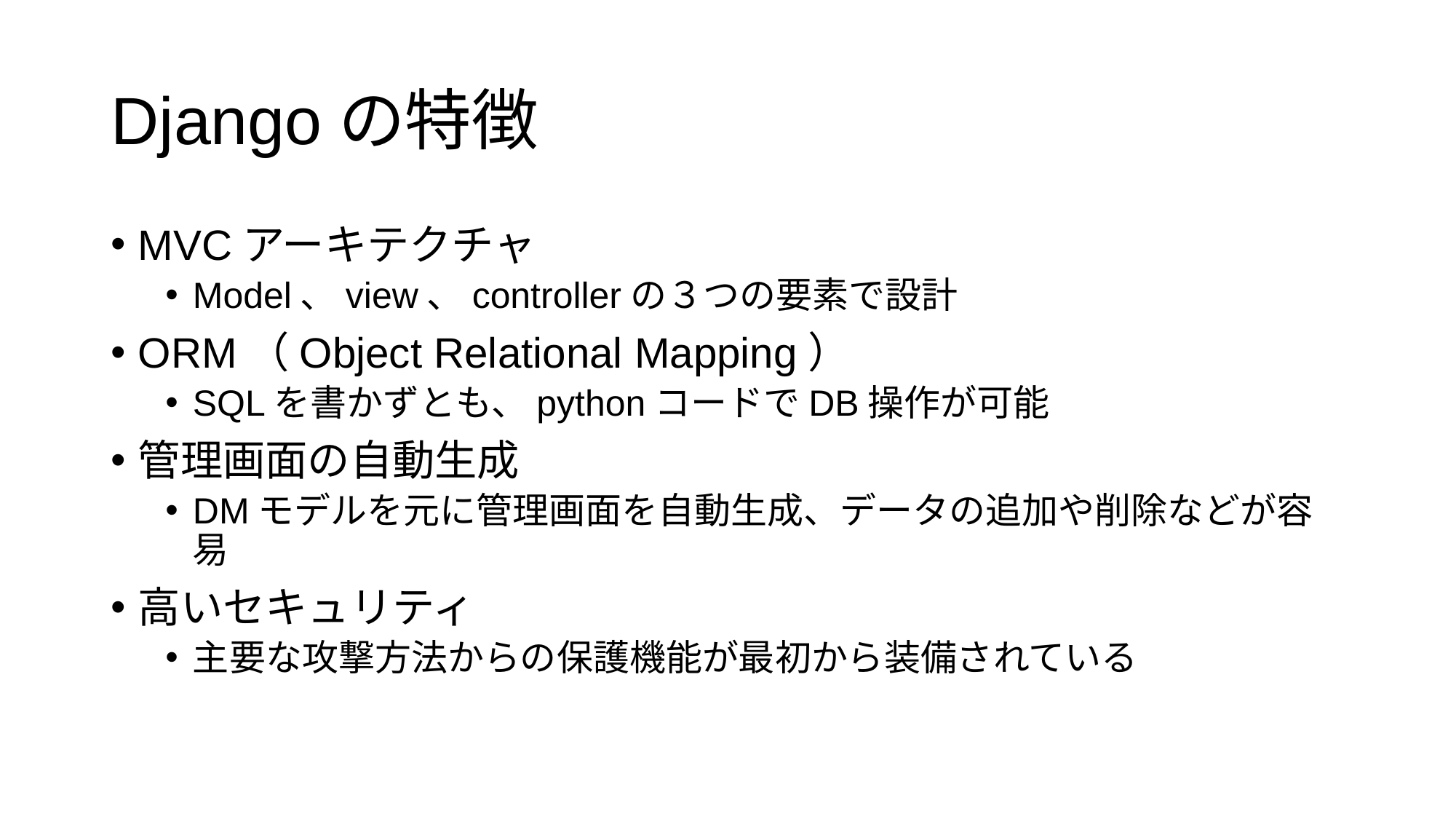

# Djangoの特徴
MVCアーキテクチャ
Model、view、controllerの３つの要素で設計
ORM（Object Relational Mapping）
SQLを書かずとも、pythonコードでDB操作が可能
管理画面の自動生成
DMモデルを元に管理画面を自動生成、データの追加や削除などが容易
高いセキュリティ
主要な攻撃方法からの保護機能が最初から装備されている